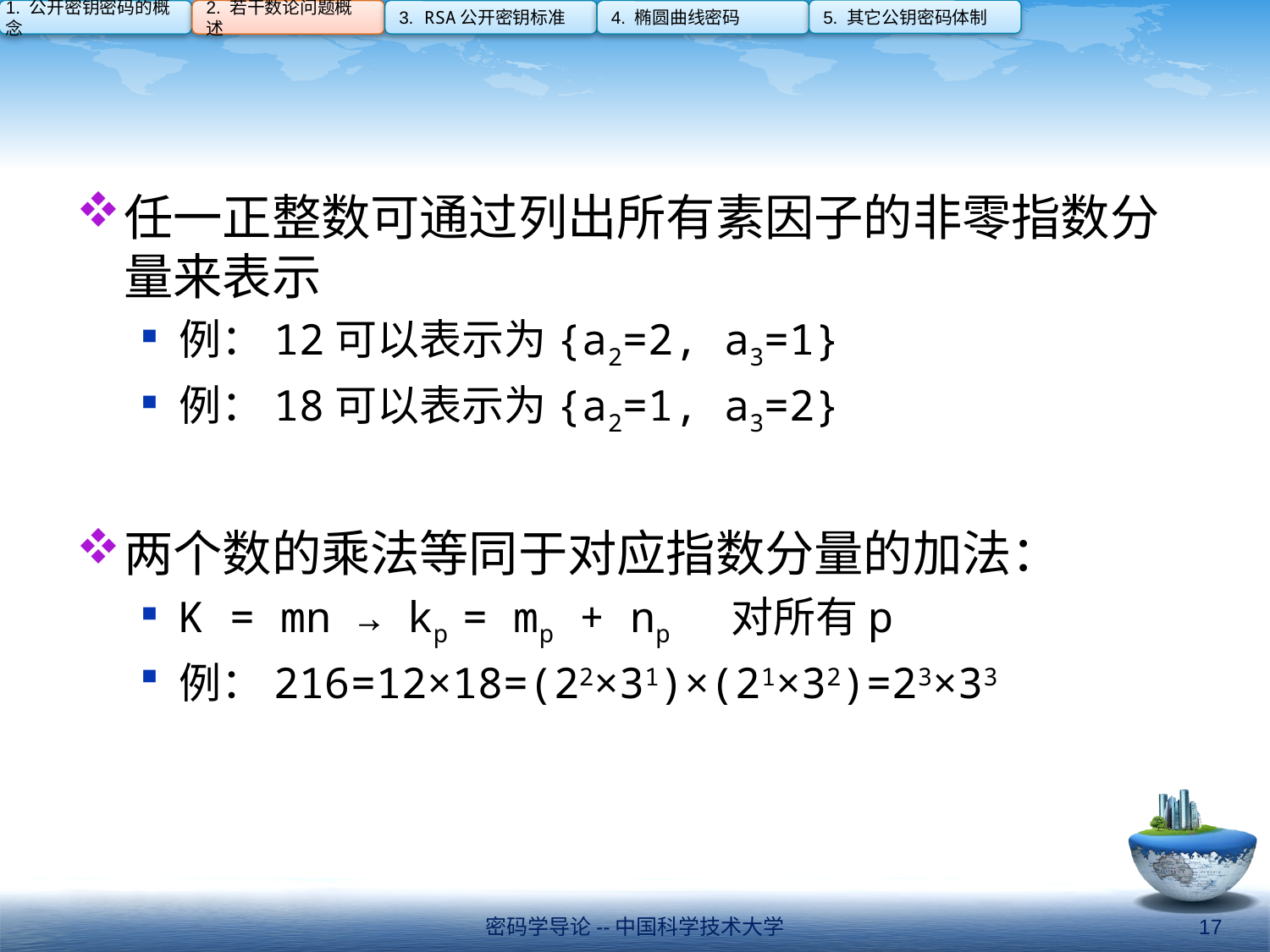

5. 其它公钥密码体制
1. 公开密钥密码的概念
2. 若干数论问题概述
3. RSA公开密钥标准
4. 椭圆曲线密码
#
任一正整数可通过列出所有素因子的非零指数分量来表示
例：12可以表示为{a2=2, a3=1}
例：18可以表示为{a2=1, a3=2}

两个数的乘法等同于对应指数分量的加法：
K = mn → kp = mp + np  对所有p
例：216=12×18=(22×31)×(21×32)=23×33

密码学导论--中国科学技术大学
17